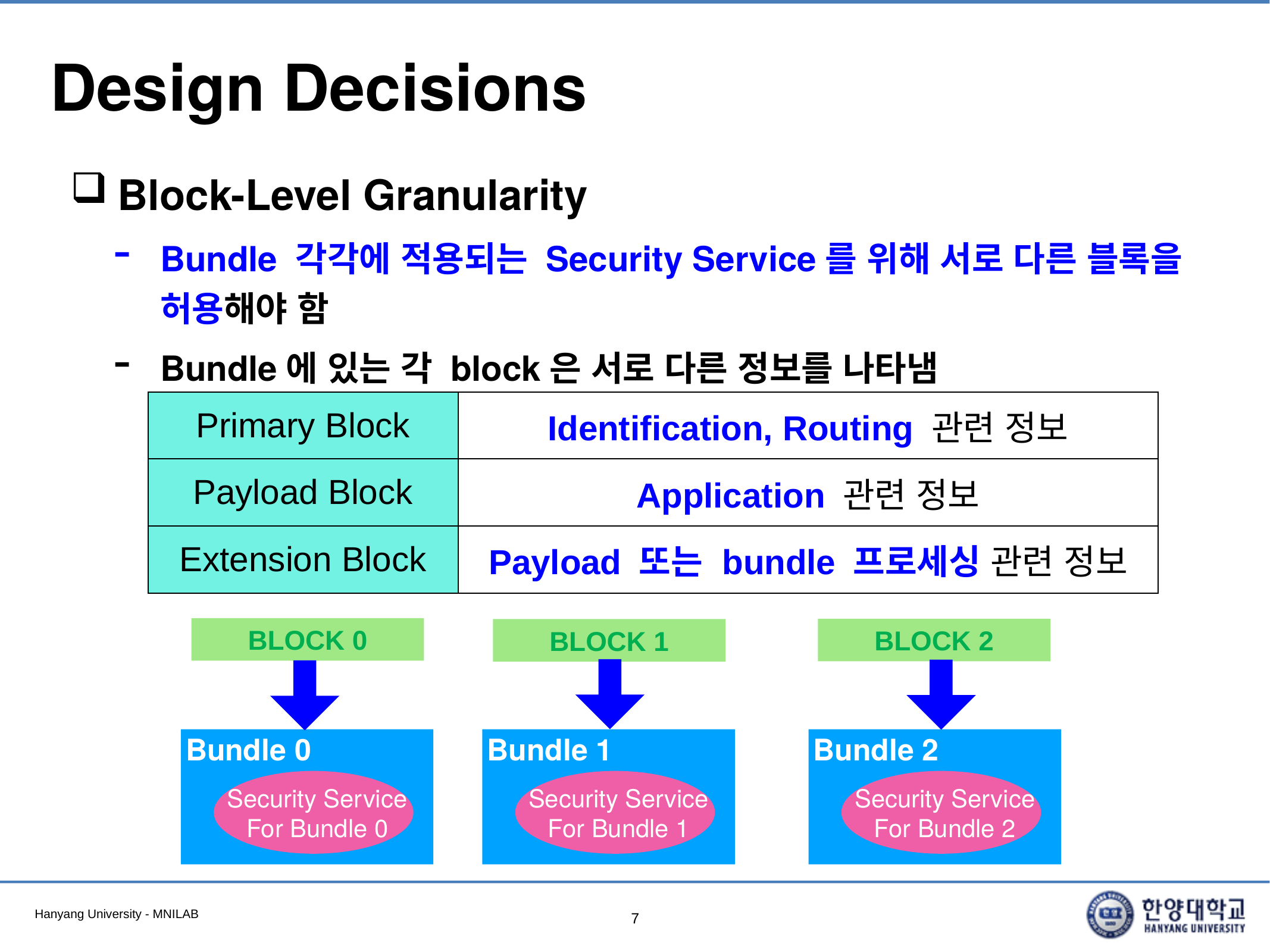

# Design Decisions
Block-Level Granularity
Bundle 각각에 적용되는 Security Service를 위해 서로 다른 블록을 허용해야 함
Bundle에 있는 각 block은 서로 다른 정보를 나타냄

| Primary Block | Identification, Routing 관련 정보 |
| --- | --- |
| Payload Block | Application 관련 정보 |
| Extension Block | Payload 또는 bundle 프로세싱 관련 정보 |
BLOCK 0
BLOCK 2
BLOCK 1

Bundle 0
Bundle 1
Bundle 2

Security Service
For Bundle 0
Security Service
For Bundle 1
Security Service
For Bundle 2
7